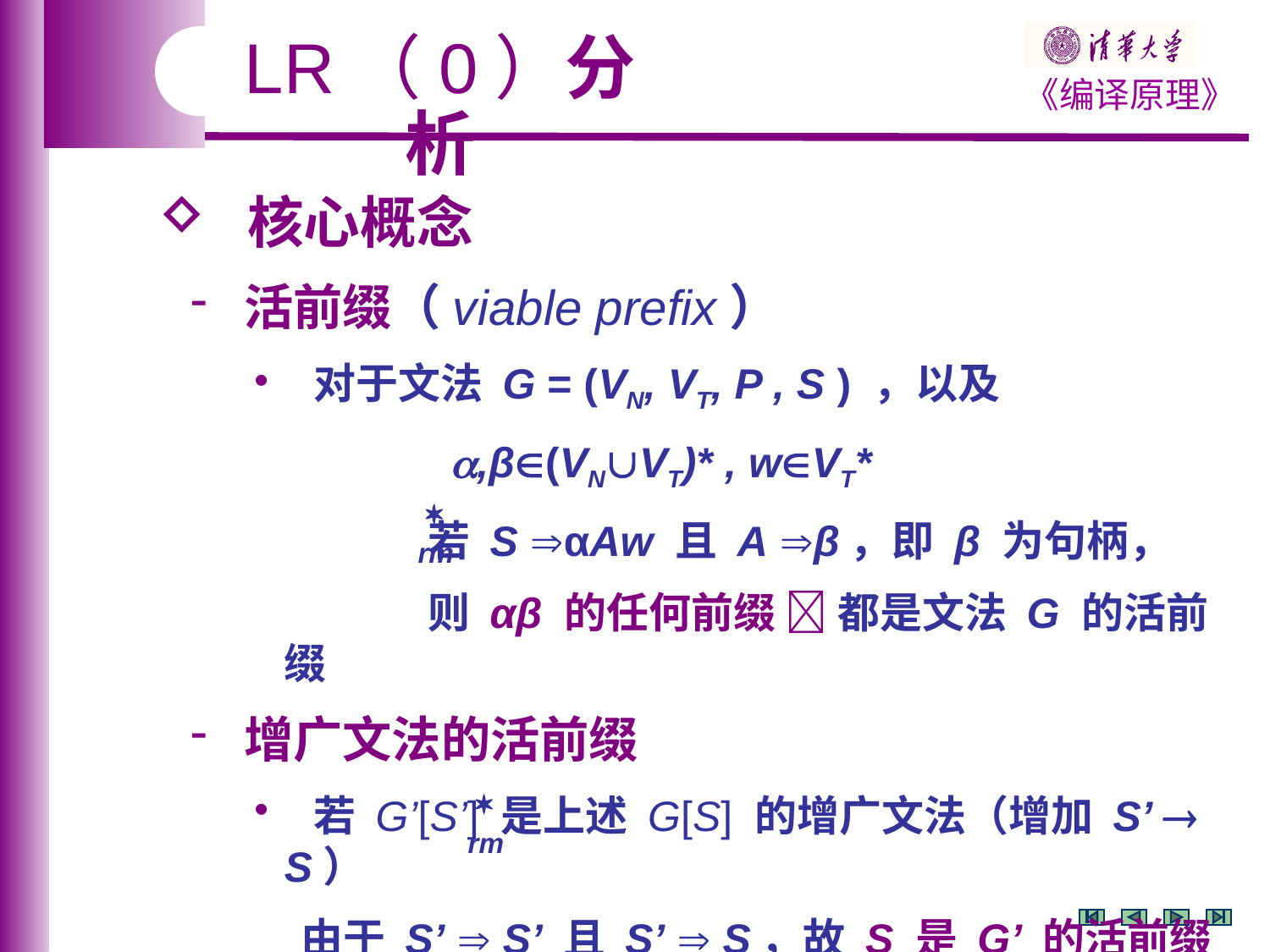

LR（0）分析
  核心概念

 活前缀（viable prefix）

  对于文法 G = (VN, VT, P , S ) ，以及

              α,β∈(VN∪VT)* , w∈VT*

              若 S ⇒αAw 且 A ⇒β，即 β 为句柄，

              则 αβ 的任何前缀 γ 都是文法 G 的活前缀

 增广文法的活前缀

  若 G’[S’] 是上述 G[S] 的增广文法（增加 S’ → S）

              由于 S’ ⇒ S’ 且 S’ ⇒ S，故 S 是 G’ 的活前缀
∗
rm
∗
rm